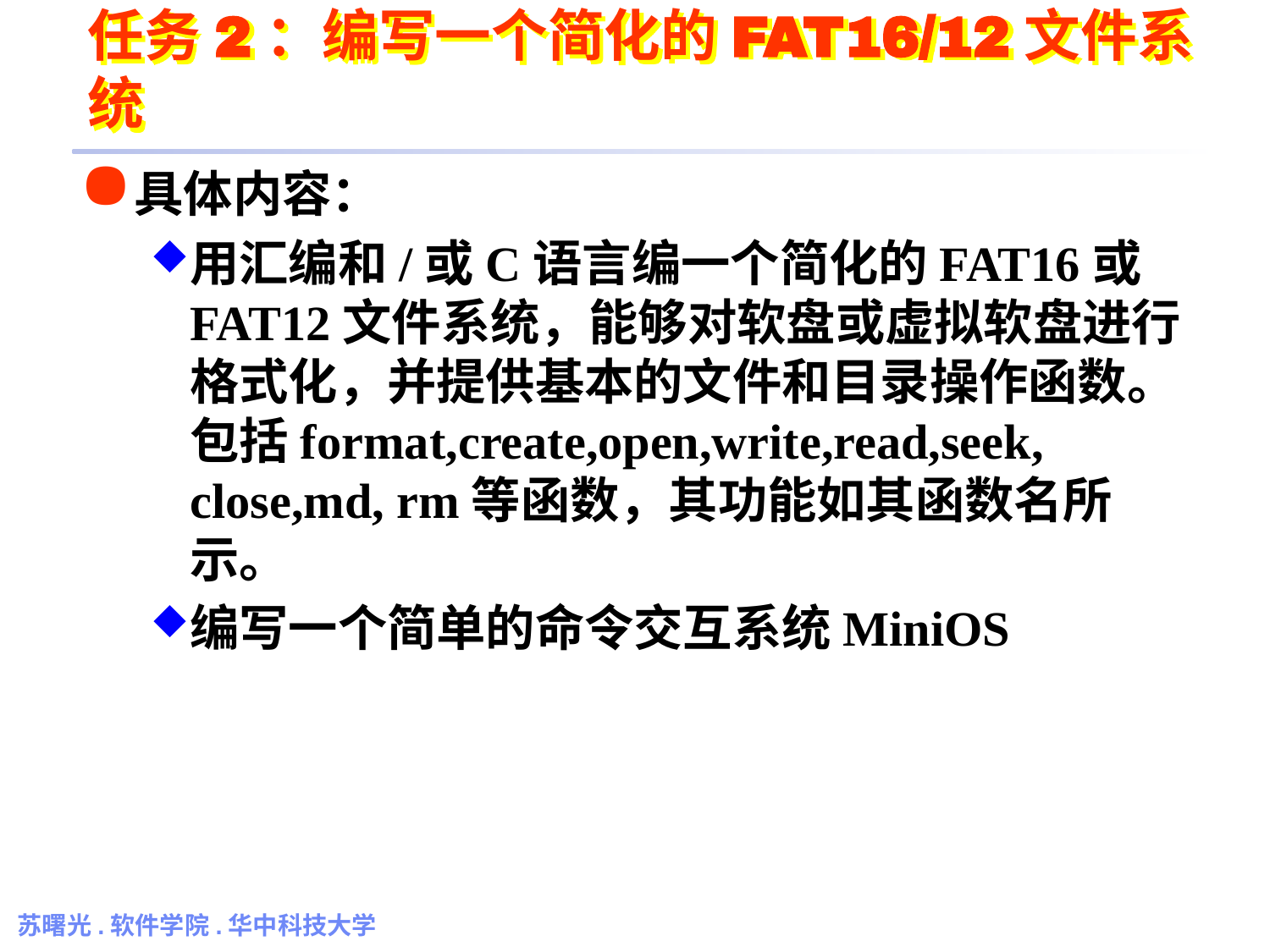

# 任务2：编写一个简化的FAT16/12文件系统
具体内容：
用汇编和/或C语言编一个简化的FAT16或FAT12文件系统，能够对软盘或虚拟软盘进行格式化，并提供基本的文件和目录操作函数。包括format,create,open,write,read,seek, close,md, rm等函数，其功能如其函数名所示。
编写一个简单的命令交互系统MiniOS

苏曙光.软件学院.华中科技大学
9